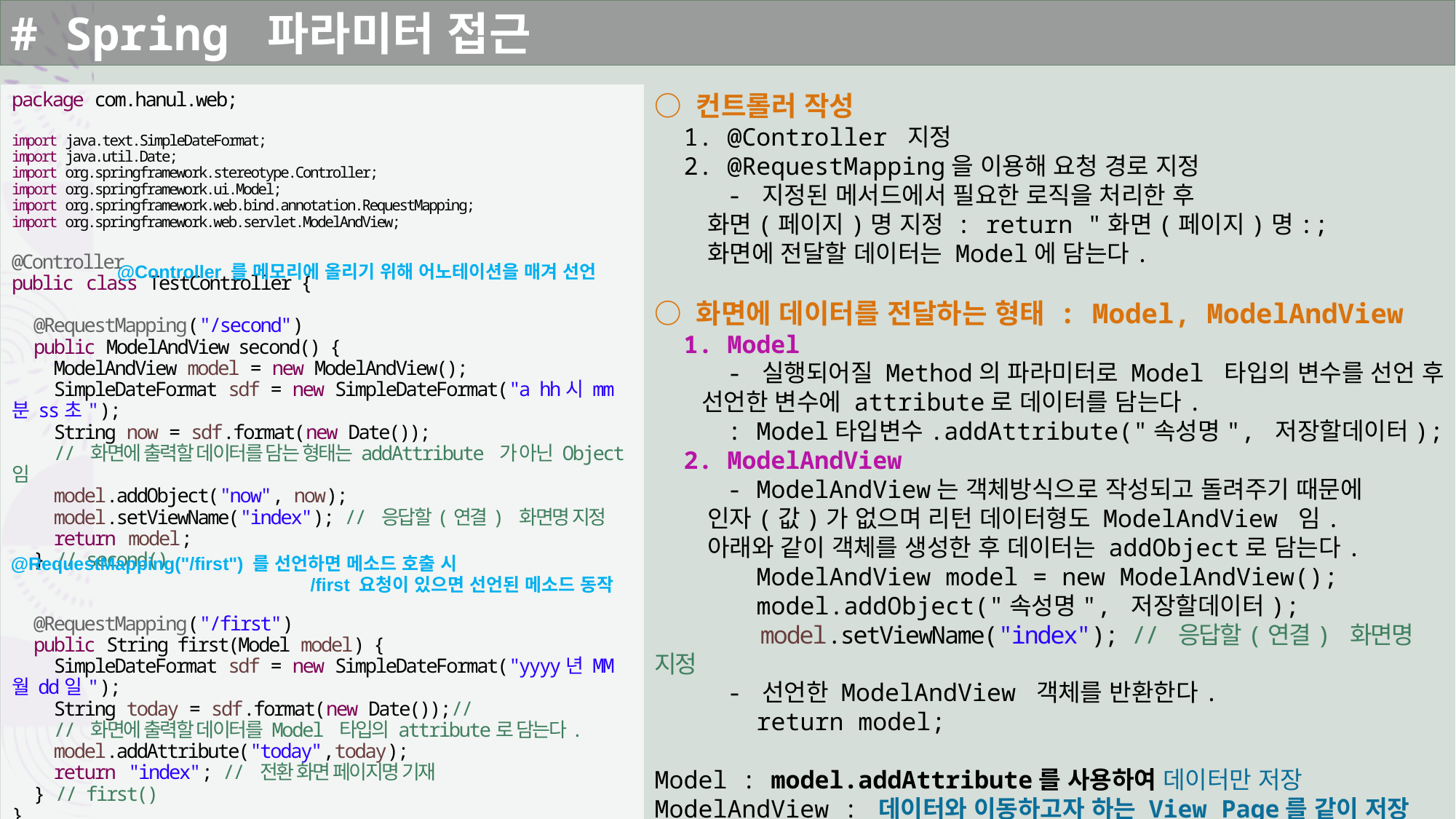

# Spring 파라미터 접근
○ 컨트롤러 작성
  1. @Controller 지정
  2. @RequestMapping을 이용해 요청 경로 지정
     - 지정된 메서드에서 필요한 로직을 처리한 후
       화면(페이지)명 지정 : return "화면(페이지)명:;
       화면에 전달할 데이터는 Model에 담는다.

○ 화면에 데이터를 전달하는 형태 : Model, ModelAndView
  1. Model
     - 실행되어질 Method의 파라미터로 Model 타입의 변수를 선언 후
       선언한 변수에 attribute로 데이터를 담는다.
     : Model타입변수.addAttribute("속성명", 저장할데이터);
  2. ModelAndView
     - ModelAndView는 객체방식으로 작성되고 돌려주기 때문에
       인자(값)가 없으며 리턴 데이터형도 ModelAndView 임.
       아래와 같이 객체를 생성한 후 데이터는 addObject로 담는다.
       ModelAndView model = new ModelAndView();
       model.addObject("속성명", 저장할데이터);
        model.setViewName("index"); // 응답할(연결) 화면명 지정
     - 선언한 ModelAndView 객체를 반환한다.
       return model;
Model : model.addAttribute를 사용하여 데이터만 저장
ModelAndView : 데이터와 이동하고자 하는 View Page를 같이 저장
package com.hanul.web;

import java.text.SimpleDateFormat;
import java.util.Date;
import org.springframework.stereotype.Controller;
import org.springframework.ui.Model;
import org.springframework.web.bind.annotation.RequestMapping;
import org.springframework.web.servlet.ModelAndView;

@Controller
public class TestController {

  @RequestMapping("/second")
  public ModelAndView second() {
    ModelAndView model = new ModelAndView();
    SimpleDateFormat sdf = new SimpleDateFormat("a hh시 mm분 ss초");
    String now = sdf.format(new Date());
    // 화면에 출력할 데이터를 담는 형태는 addAttribute 가 아닌 Object 임
    model.addObject("now", now);
    model.setViewName("index"); // 응답할(연결) 화면명 지정
    return model;
  } // second()

  @RequestMapping("/first")
  public String first(Model model) {
    SimpleDateFormat sdf = new SimpleDateFormat("yyyy년 MM월 dd일");
    String today = sdf.format(new Date());//
    // 화면에 출력할 데이터를 Model 타입의 attribute로 담는다.
    model.addAttribute("today",today);
    return "index"; // 전환 화면 페이지명 기재
  } // first()
}
@Controller 를 메모리에 올리기 위해 어노테이션을 매겨 선언
@RequestMapping("/first") 를 선언하면 메소드 호출 시
                                                          /first 요청이 있으면 선언된 메소드 동작